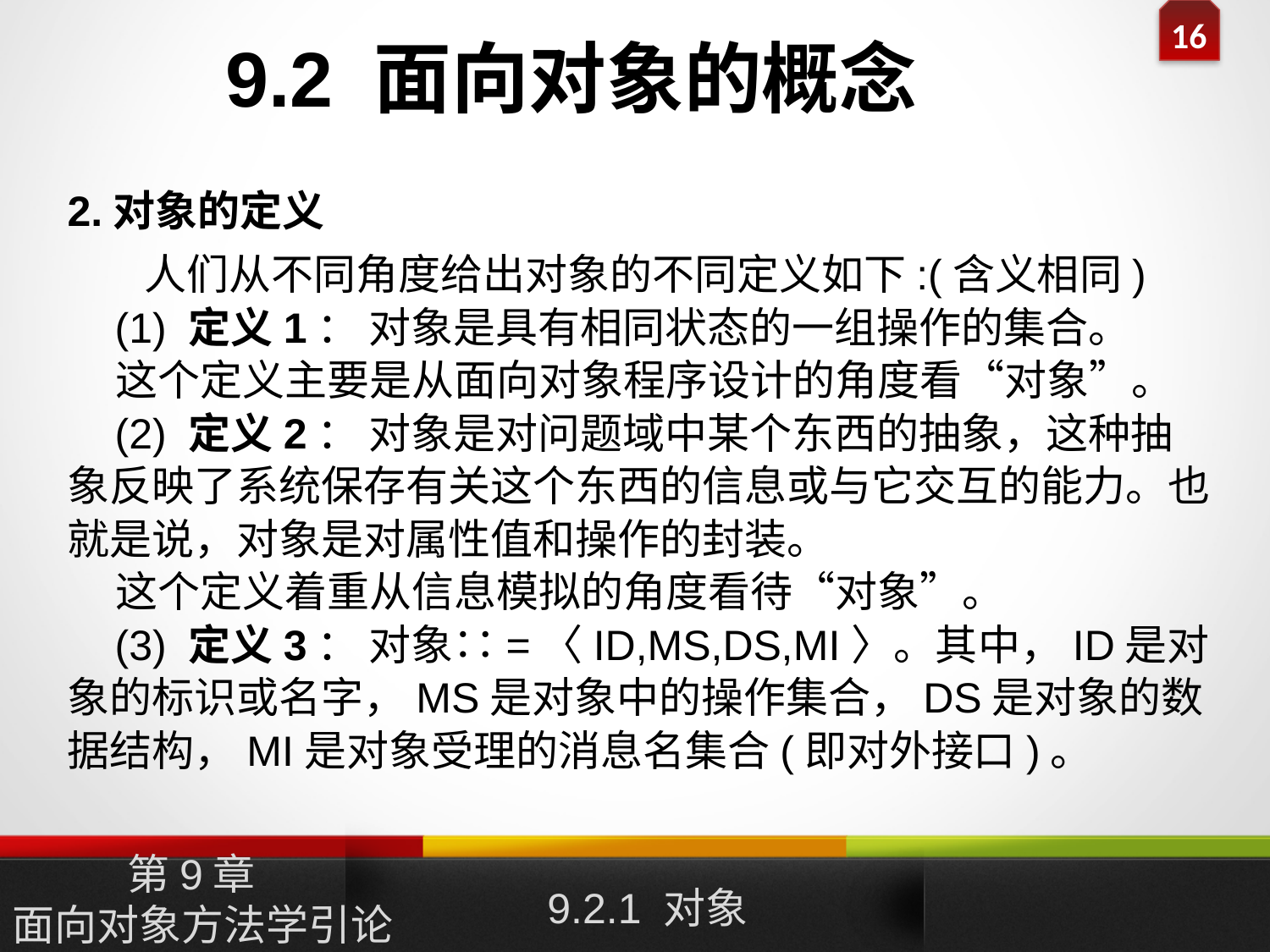

9.2 面向对象的概念
2.对象的定义
       人们从不同角度给出对象的不同定义如下:(含义相同)
    (1) 定义1： 对象是具有相同状态的一组操作的集合。
    这个定义主要是从面向对象程序设计的角度看“对象”。
    (2) 定义2： 对象是对问题域中某个东西的抽象，这种抽象反映了系统保存有关这个东西的信息或与它交互的能力。也就是说，对象是对属性值和操作的封装。
    这个定义着重从信息模拟的角度看待“对象”。
    (3) 定义3： 对象∷=〈ID,MS,DS,MI〉。其中，ID是对象的标识或名字，MS是对象中的操作集合，DS是对象的数据结构，MI是对象受理的消息名集合(即对外接口)。
9.2.1 对象